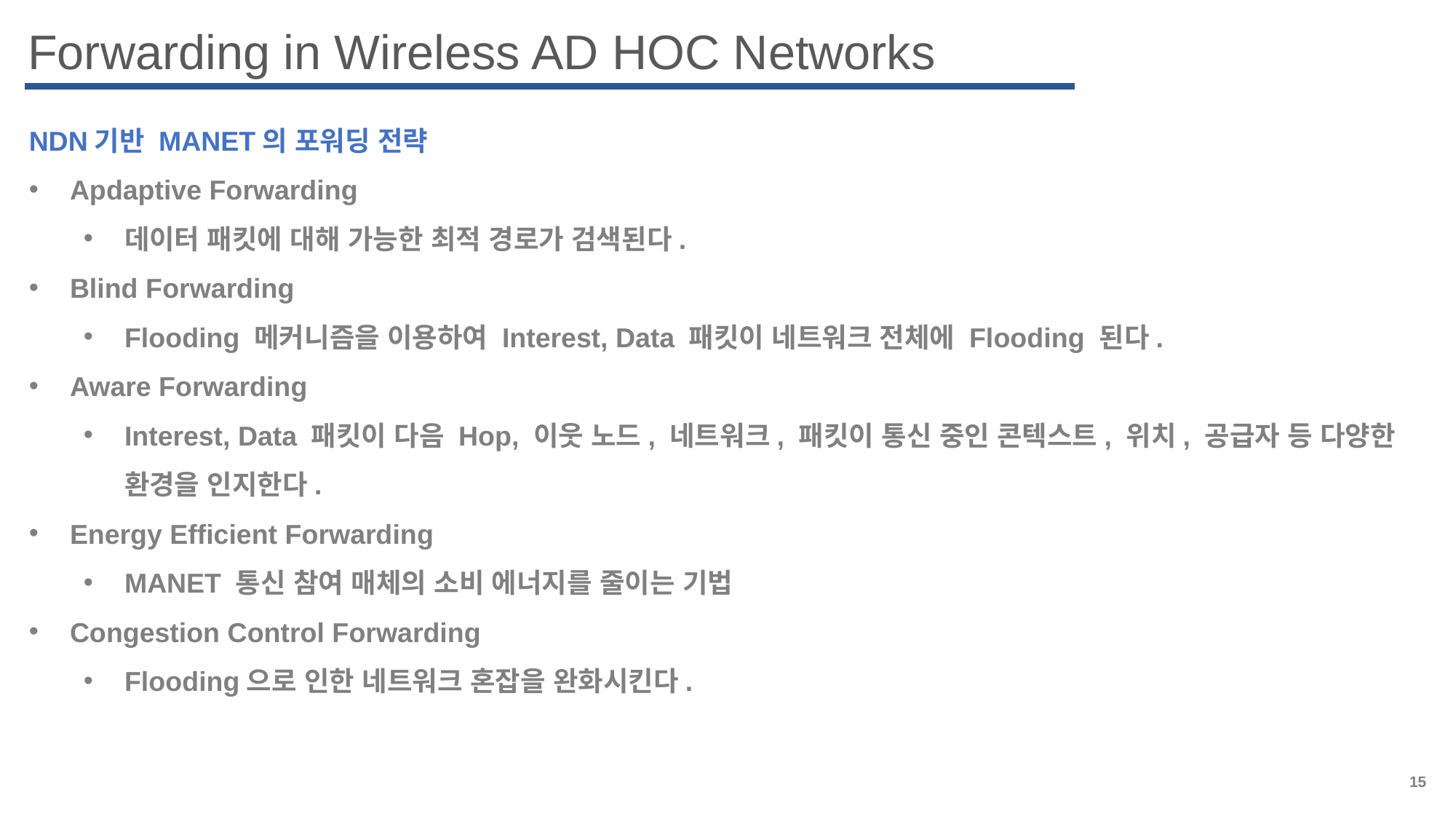

Forwarding in Wireless AD HOC Networks
NDN기반 MANET의 포워딩 전략
Apdaptive Forwarding
데이터 패킷에 대해 가능한 최적 경로가 검색된다.
Blind Forwarding
Flooding 메커니즘을 이용하여 Interest, Data 패킷이 네트워크 전체에 Flooding 된다.
Aware Forwarding
Interest, Data 패킷이 다음 Hop, 이웃 노드, 네트워크, 패킷이 통신 중인 콘텍스트, 위치, 공급자 등 다양한 환경을 인지한다.
Energy Efficient Forwarding
MANET 통신 참여 매체의 소비 에너지를 줄이는 기법
Congestion Control Forwarding
Flooding으로 인한 네트워크 혼잡을 완화시킨다.
15